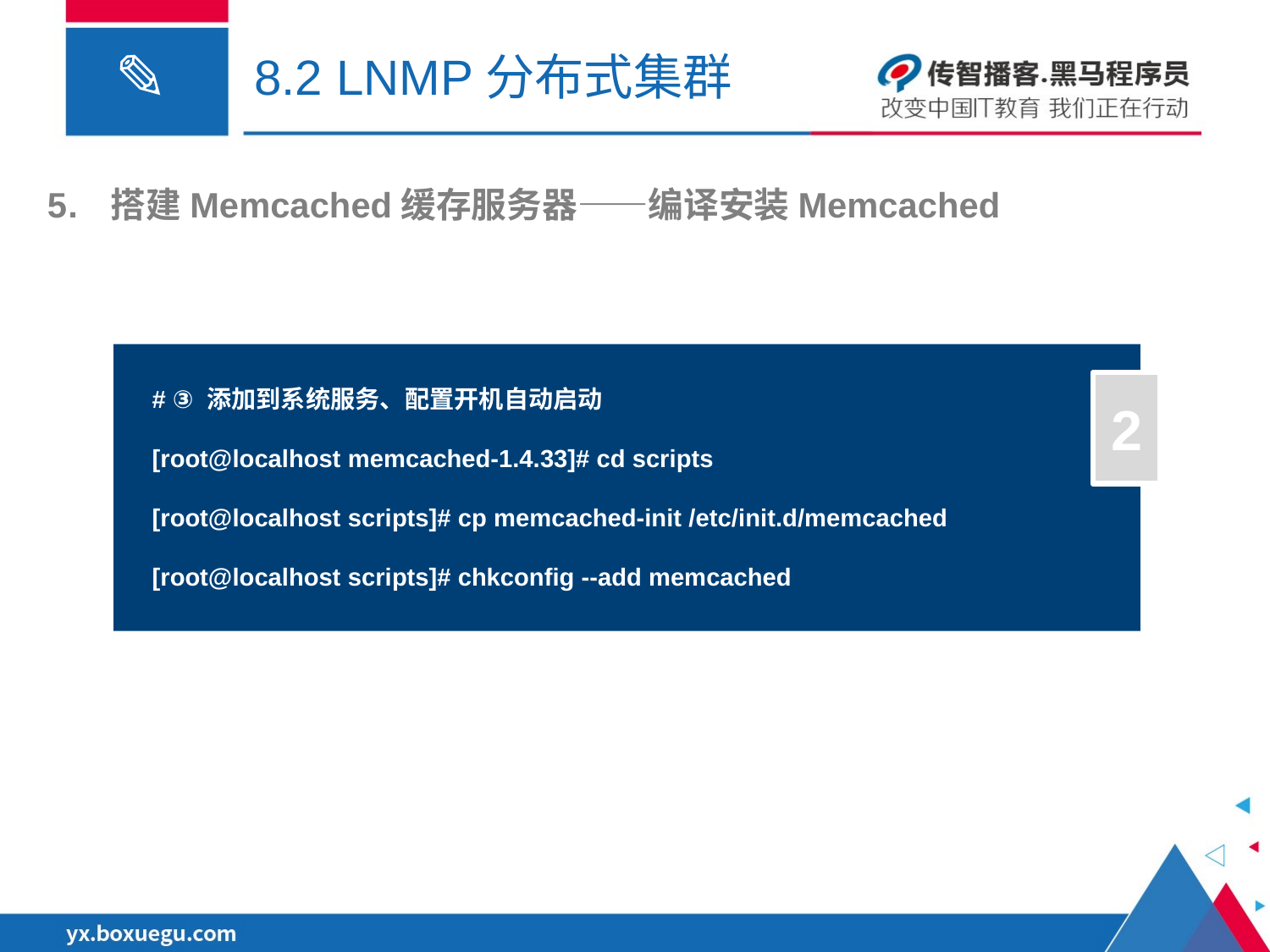

# 8.2 LNMP分布式集群
搭建Memcached缓存服务器——编译安装Memcached

# ③ 添加到系统服务、配置开机自动启动
[root@localhost memcached-1.4.33]# cd scripts
[root@localhost scripts]# cp memcached-init /etc/init.d/memcached
[root@localhost scripts]# chkconfig --add memcached
2